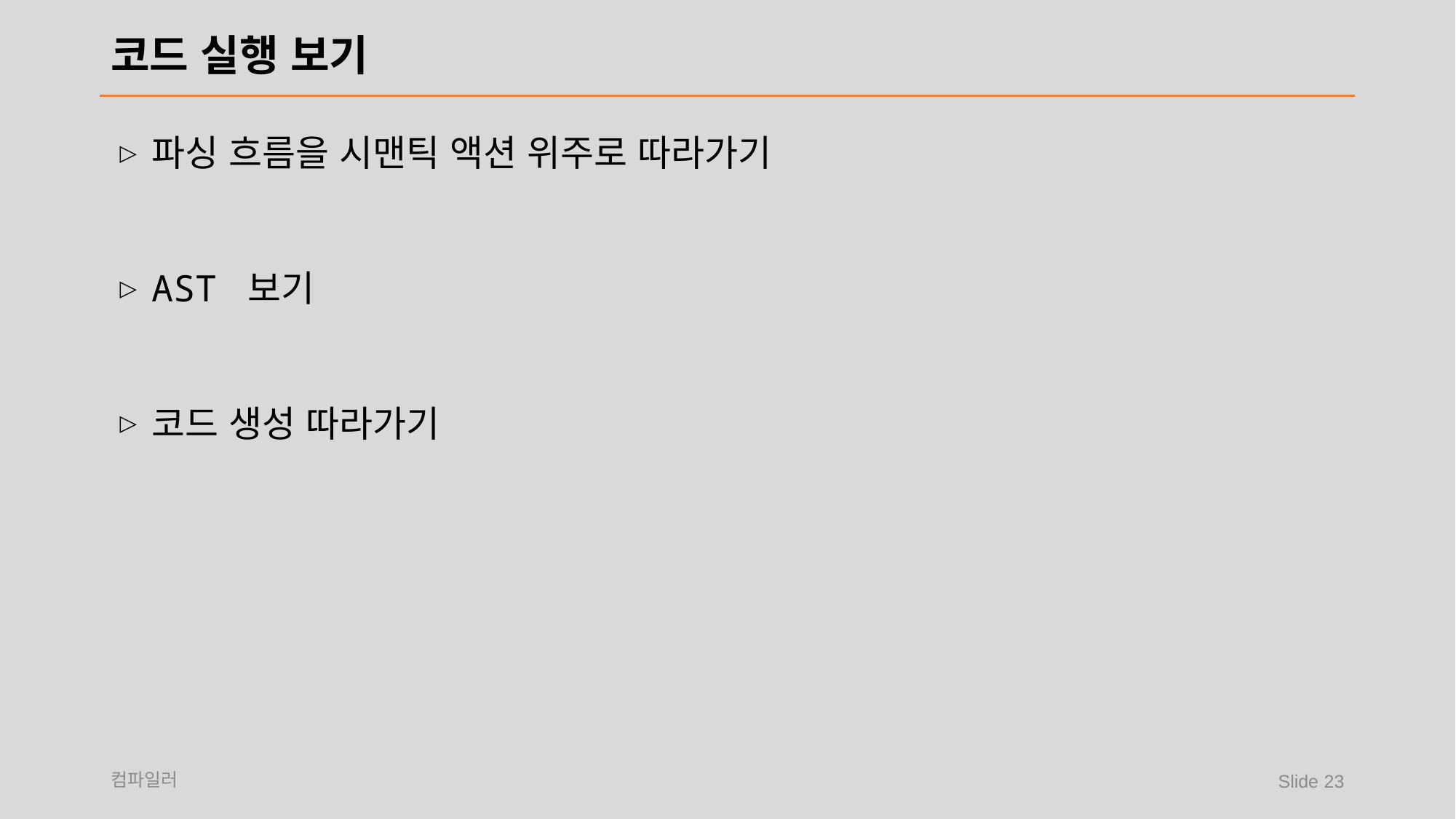

# 코드 실행 보기
파싱 흐름을 시맨틱 액션 위주로 따라가기

AST 보기

코드 생성 따라가기

컴파일러
Slide 23